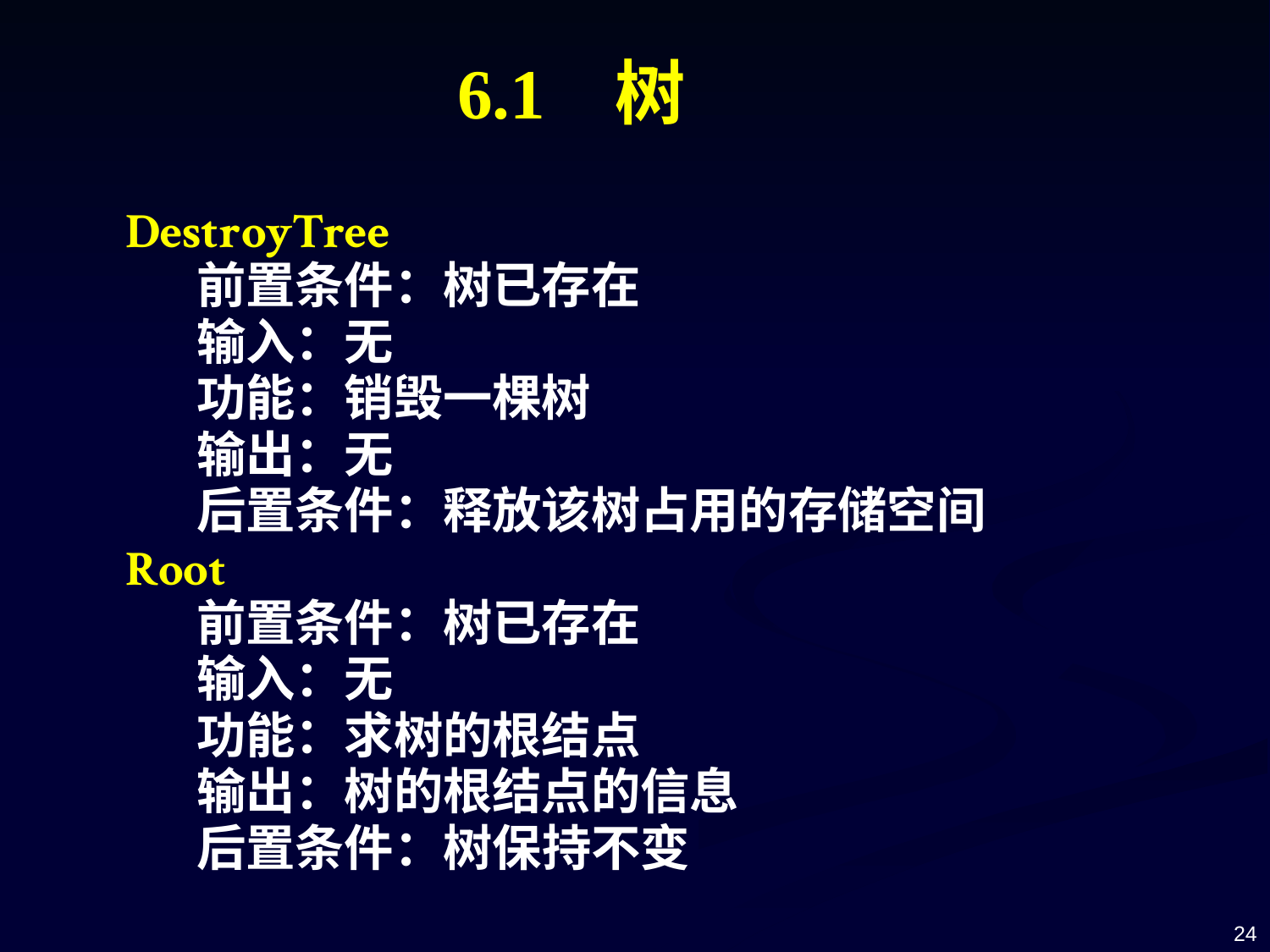

6.1   树
   DestroyTree
        前置条件：树已存在
        输入：无
        功能：销毁一棵树
        输出：无
        后置条件：释放该树占用的存储空间
   Root
        前置条件：树已存在
        输入：无
        功能：求树的根结点
        输出：树的根结点的信息
        后置条件：树保持不变
24